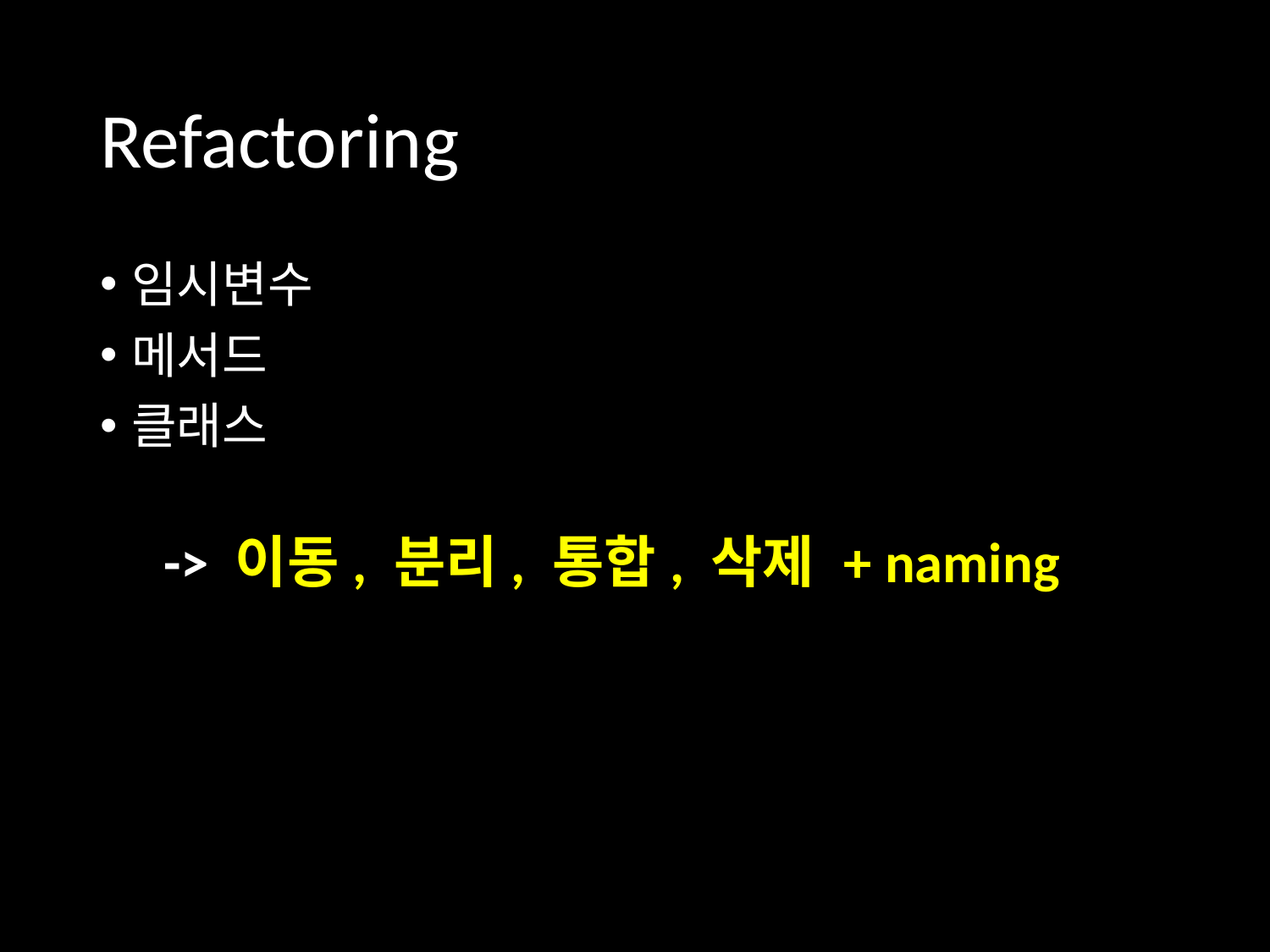

# Refactoring
임시변수
메서드
클래스

-> 이동, 분리, 통합, 삭제 + naming